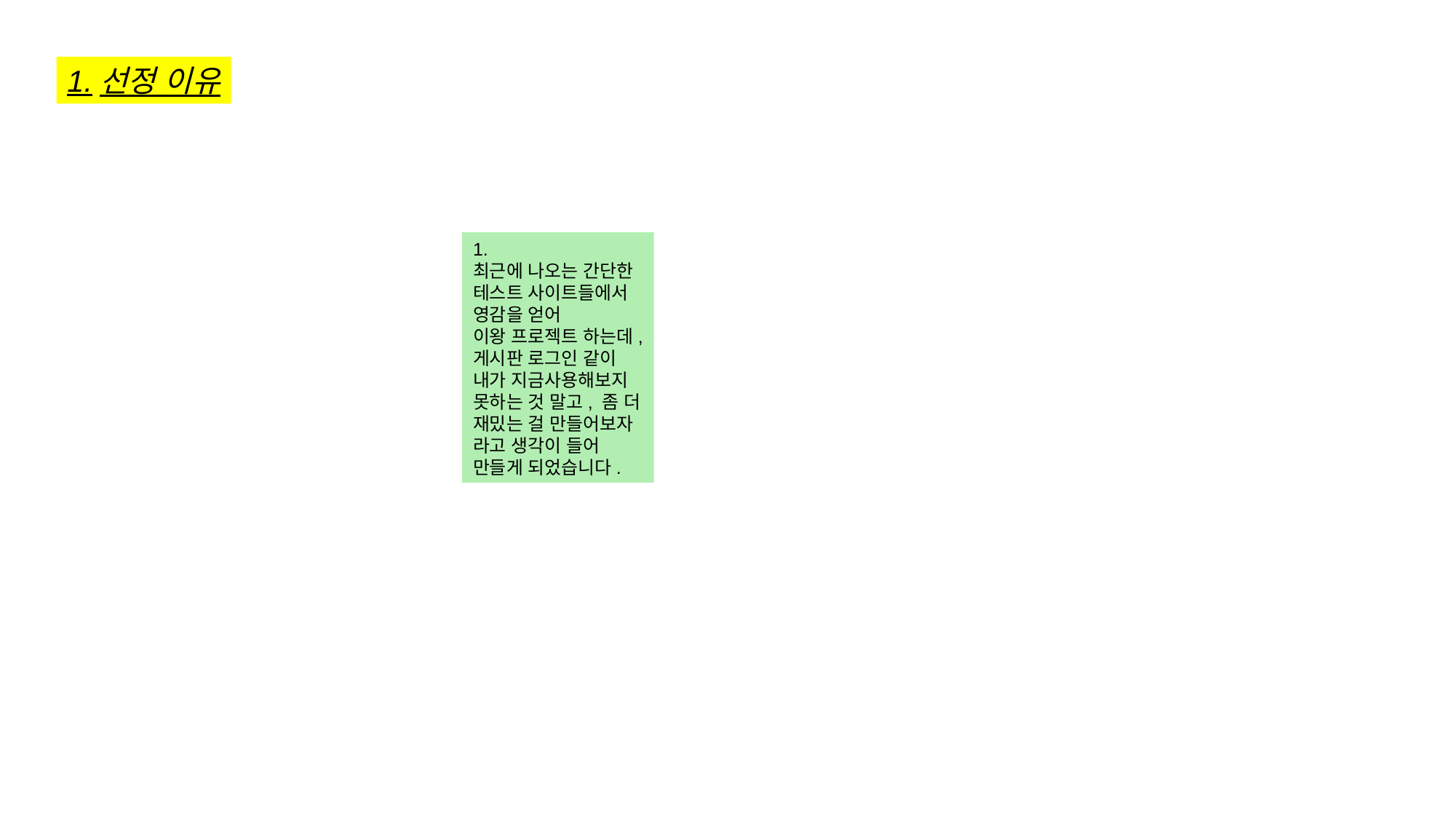

1.선정 이유
1.
최근에 나오는 간단한
테스트 사이트들에서
영감을 얻어
이왕 프로젝트 하는데,
게시판 로그인 같이
내가 지금사용해보지
못하는 것 말고, 좀 더
재밌는 걸 만들어보자
라고 생각이 들어
만들게 되었습니다.